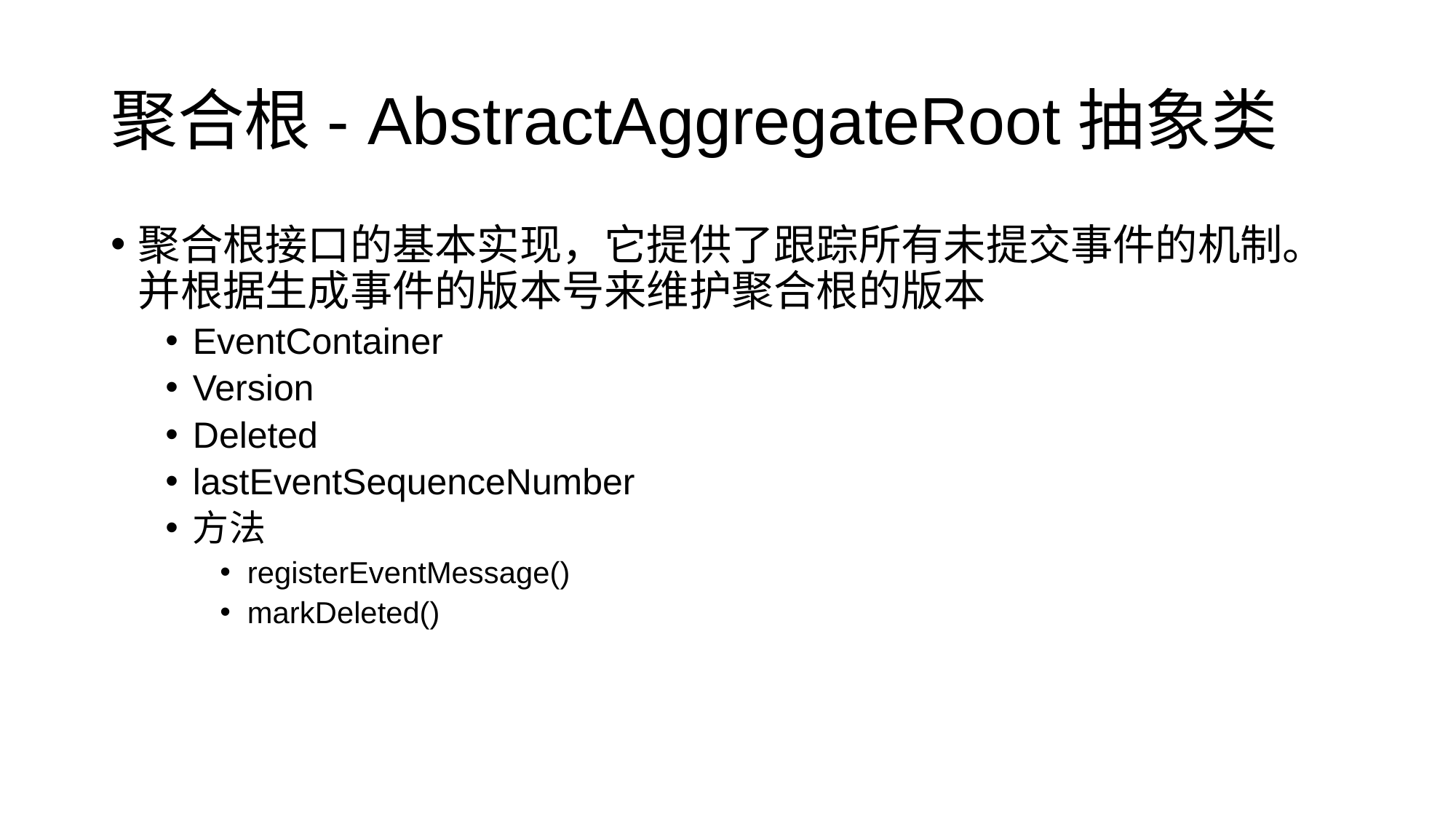

# 聚合根- AbstractAggregateRoot抽象类
聚合根接口的基本实现，它提供了跟踪所有未提交事件的机制。并根据生成事件的版本号来维护聚合根的版本
EventContainer
Version
Deleted
lastEventSequenceNumber
方法
registerEventMessage()
markDeleted()